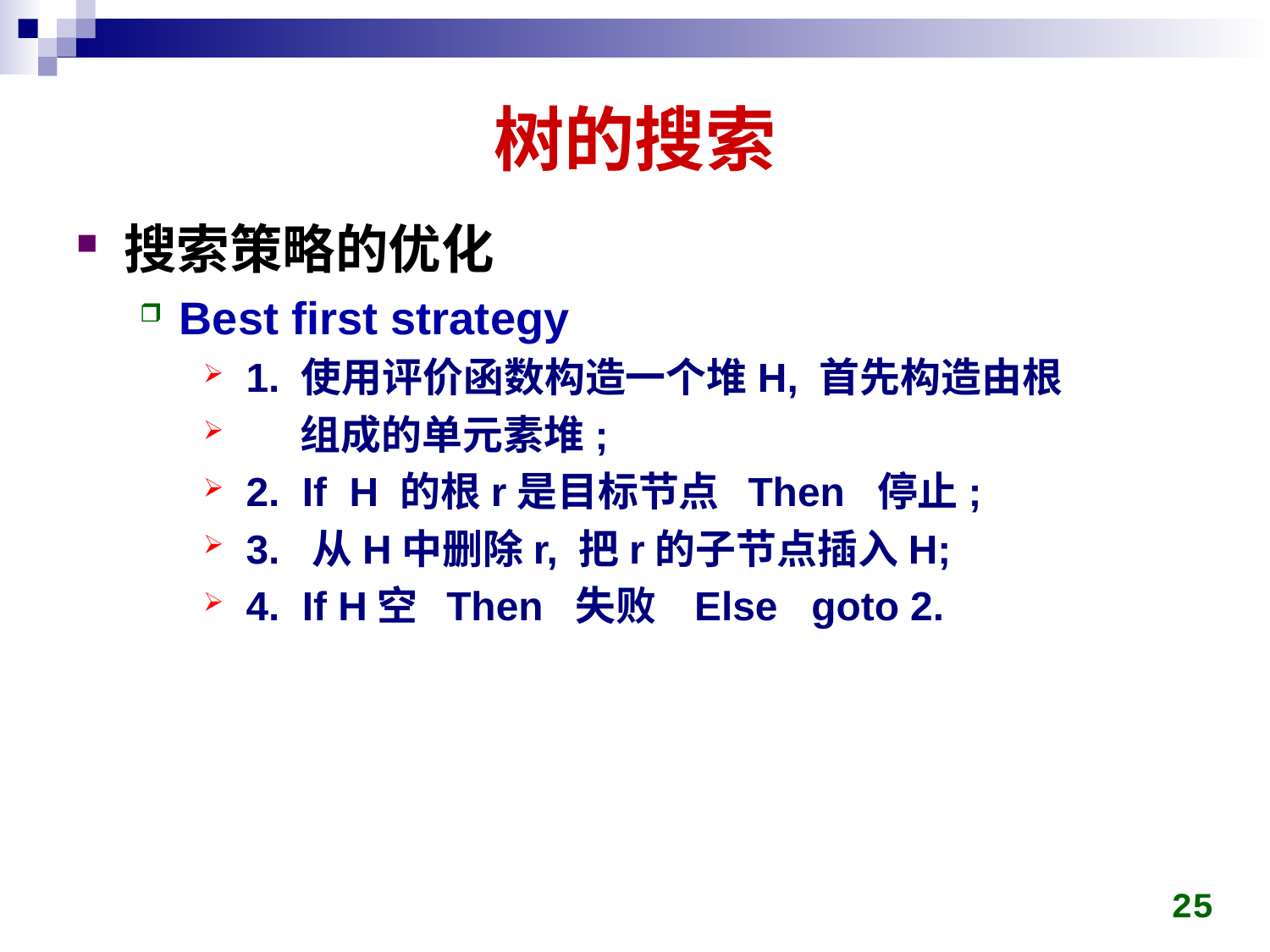

# 树的搜索
搜索策略的优化
Best first strategy
 1. 使用评价函数构造一个堆H, 首先构造由根
      组成的单元素堆;
 2.  If  H 的根r是目标节点  Then  停止;
 3.  从H中删除r, 把r的子节点插入H;
 4.  If H空  Then  失败   Else   goto 2.
25